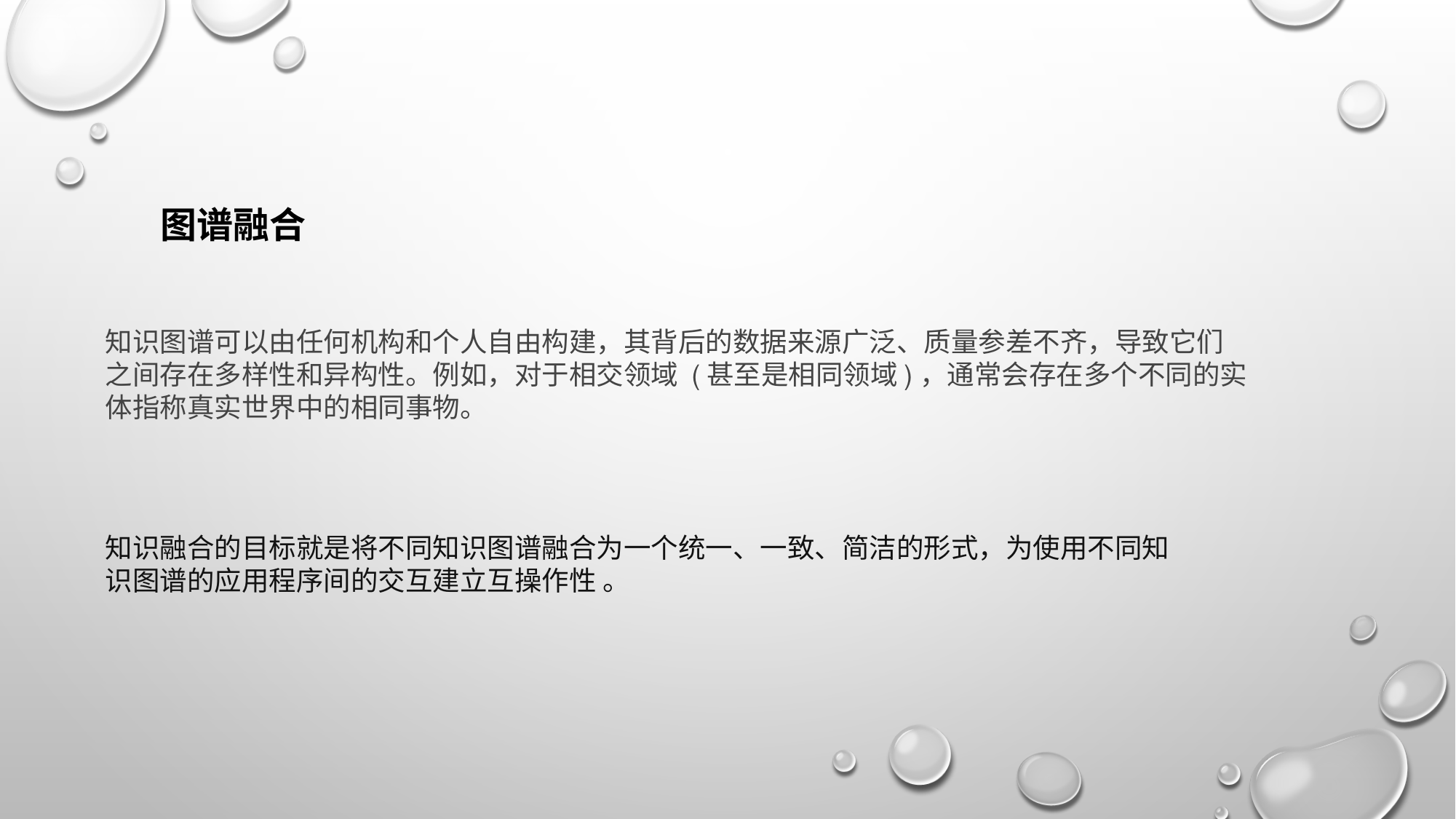

图谱融合
知识图谱可以由任何机构和个人自由构建，其背后的数据来源广泛、质量参差不齐，导致它们之间存在多样性和异构性。例如，对于相交领域 (甚至是相同领域)，通常会存在多个不同的实体指称真实世界中的相同事物。
知识融合的目标就是将不同知识图谱融合为一个统一、一致、简洁的形式，为使用不同知识图谱的应用程序间的交互建立互操作性 。